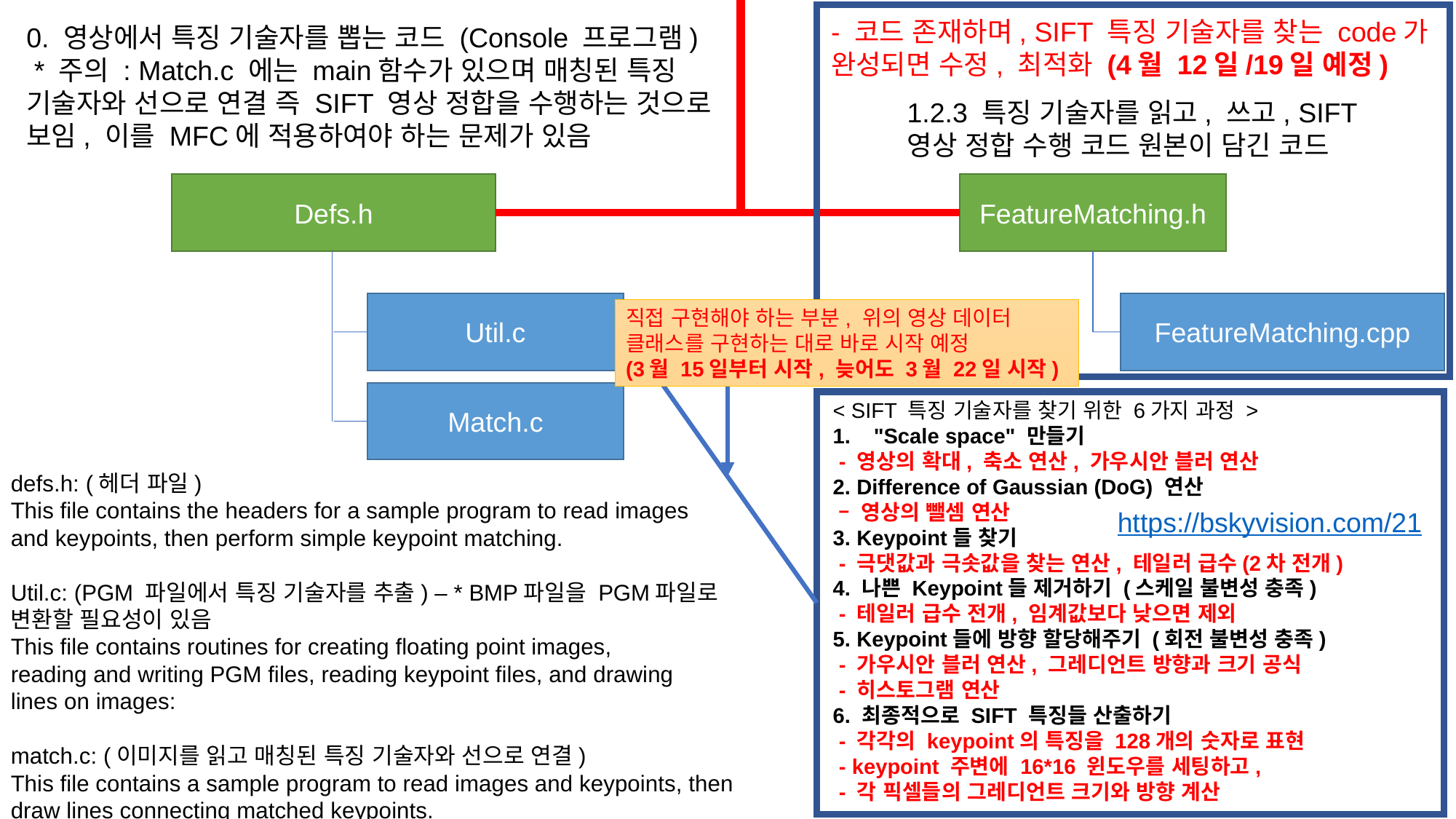

- 코드 존재하며, SIFT 특징 기술자를 찾는 code가 완성되면 수정, 최적화 (4월 12일/19일 예정)
0. 영상에서 특징 기술자를 뽑는 코드 (Console 프로그램)
 * 주의 : Match.c 에는 main함수가 있으며 매칭된 특징 기술자와 선으로 연결 즉 SIFT 영상 정합을 수행하는 것으로 보임, 이를 MFC에 적용하여야 하는 문제가 있음
1.2.3 특징 기술자를 읽고, 쓰고, SIFT 영상 정합 수행 코드 원본이 담긴 코드
FeatureMatching.h
Defs.h
FeatureMatching.cpp
Util.c
직접 구현해야 하는 부분, 위의 영상 데이터 클래스를 구현하는 대로 바로 시작 예정
(3월 15일부터 시작, 늦어도 3월 22일 시작)
Match.c
< SIFT 특징 기술자를 찾기 위한 6가지 과정 >
"Scale space" 만들기
 - 영상의 확대, 축소 연산, 가우시안 블러 연산
2. Difference of Gaussian (DoG) 연산
 – 영상의 뺄셈 연산
3. Keypoint들 찾기
 - 극댓값과 극솟값을 찾는 연산, 테일러 급수(2차 전개)
4. 나쁜 Keypoint들 제거하기 (스케일 불변성 충족)
 - 테일러 급수 전개, 임계값보다 낮으면 제외
5. Keypoint들에 방향 할당해주기 (회전 불변성 충족)
 - 가우시안 블러 연산, 그레디언트 방향과 크기 공식
 - 히스토그램 연산
6. 최종적으로 SIFT 특징들 산출하기
 - 각각의 keypoint의 특징을 128개의 숫자로 표현
 - keypoint 주변에 16*16 윈도우를 세팅하고,
 - 각 픽셀들의 그레디언트 크기와 방향 계산

defs.h: (헤더 파일)
This file contains the headers for a sample program to read images
and keypoints, then perform simple keypoint matching.

Util.c: (PGM 파일에서 특징 기술자를 추출) – * BMP파일을 PGM파일로 변환할 필요성이 있음
This file contains routines for creating floating point images,
reading and writing PGM files, reading keypoint files, and drawing
lines on images:

match.c: (이미지를 읽고 매칭된 특징 기술자와 선으로 연결)
This file contains a sample program to read images and keypoints, then draw lines connecting matched keypoints.

https://bskyvision.com/21